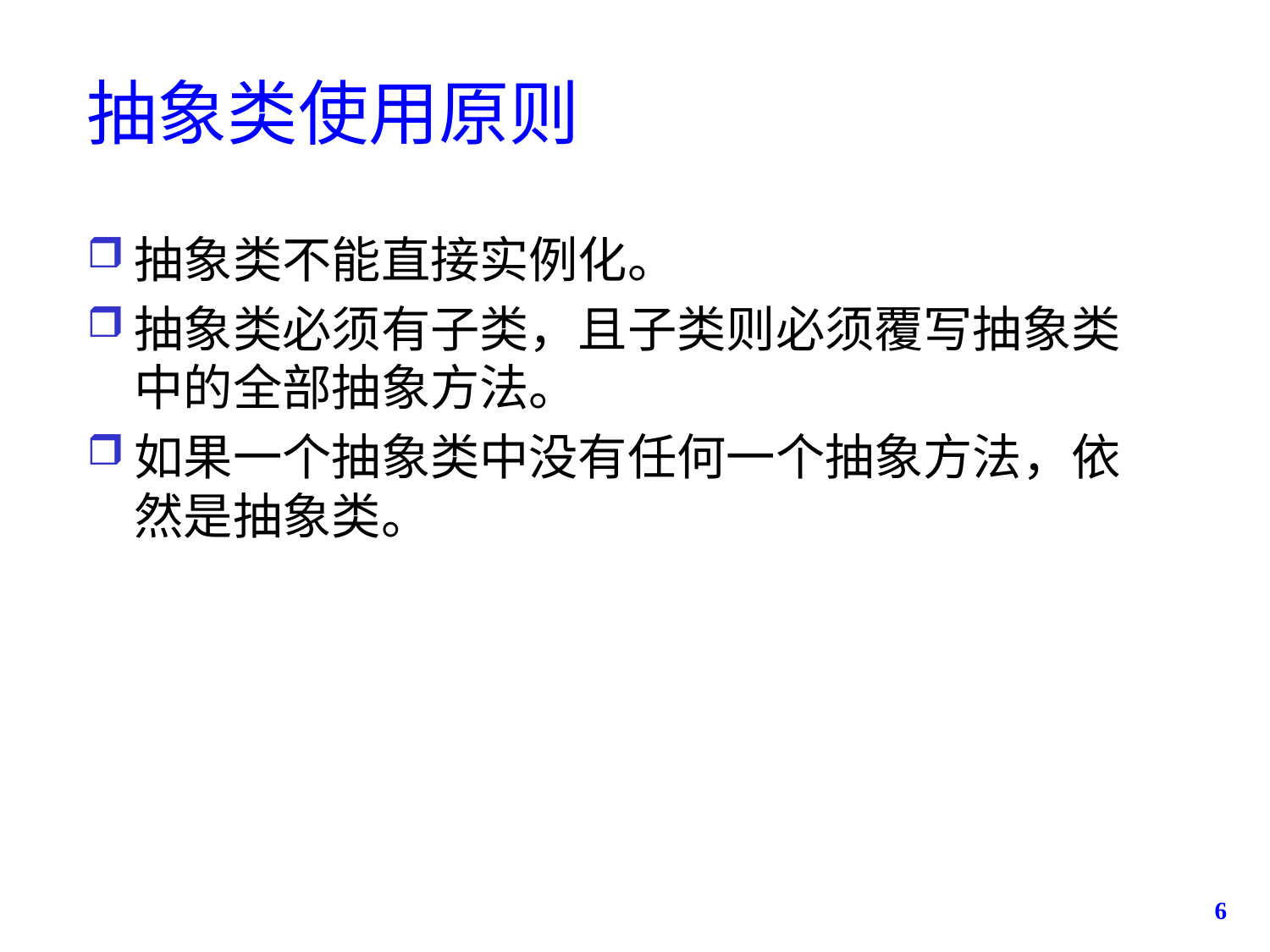

# 抽象类使用原则
抽象类不能直接实例化。
抽象类必须有子类，且子类则必须覆写抽象类中的全部抽象方法。
如果一个抽象类中没有任何一个抽象方法，依然是抽象类。

6